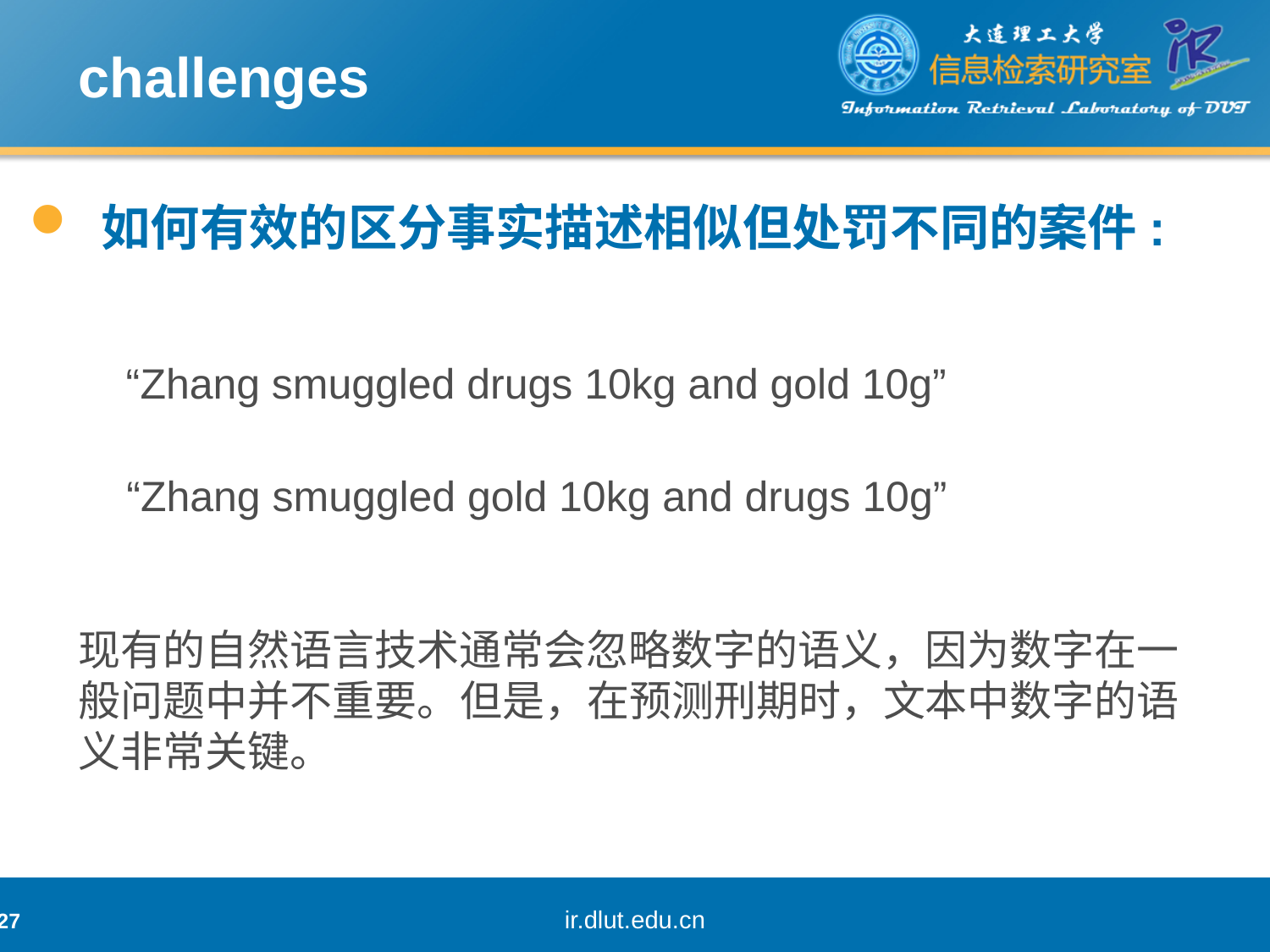

# challenges
 如何有效的区分事实描述相似但处罚不同的案件:
 “Zhang smuggled drugs 10kg and gold 10g”
“Zhang smuggled gold 10kg and drugs 10g”
现有的自然语言技术通常会忽略数字的语义，因为数字在一般问题中并不重要。但是，在预测刑期时，文本中数字的语义非常关键。